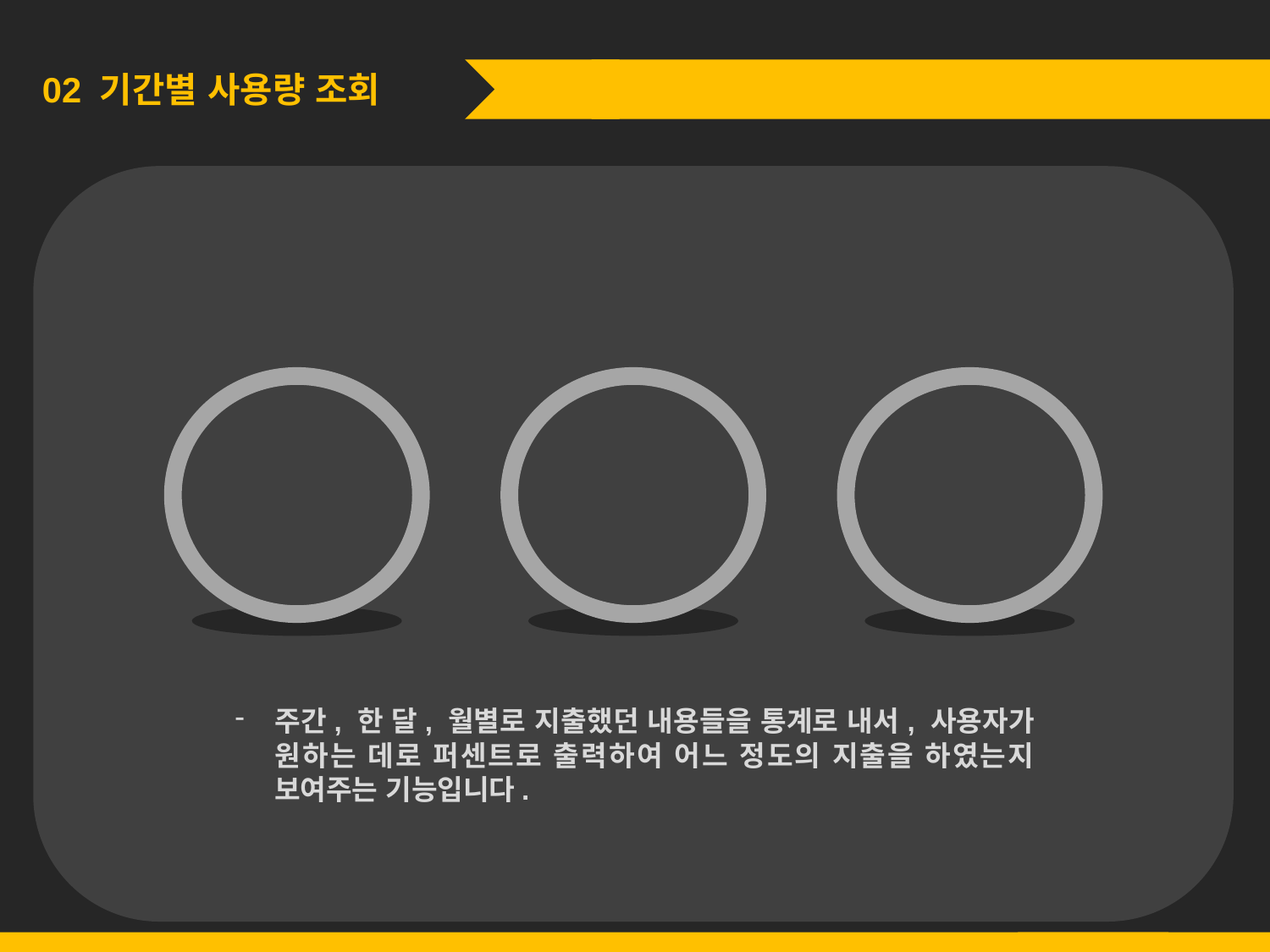

02 기간별 사용량 조회

주간 통계 조회
한 달 통계 조회
월별 통계 조회

주간, 한 달, 월별로 지출했던 내용들을 통계로 내서, 사용자가 원하는 데로 퍼센트로 출력하여 어느 정도의 지출을 하였는지 보여주는 기능입니다.